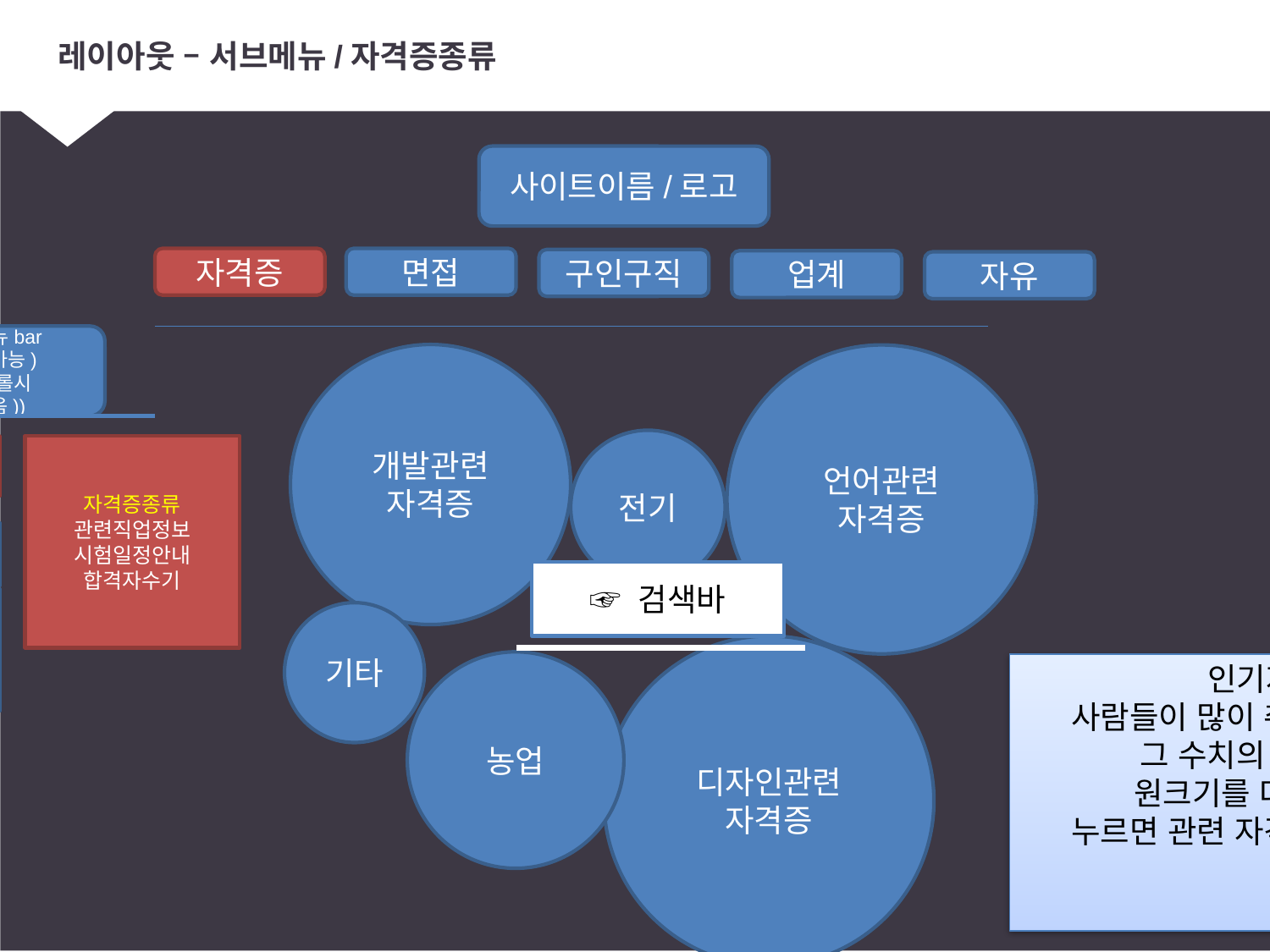

# 레이아웃 – 서브메뉴/자격증종류
사이트이름/로고
자격증
면접
구인구직
업계
자유
전체메뉴bar
(접기가능)
((스크롤시
따라옴))
개발관련
자격증
언어관련
자격증
전기
자격증
자격증종류
관련직업정보
시험일정안내
합격자수기
면접
☞ 검색바
구인/
기타
디자인관련
자격증
업계
농업
인기자격증,
사람들이 많이 취득하는 자격증을
그 수치의 크기에 따라
원크기를 다르게 적용함
누르면 관련 자격증설명으로 이동

자유
더 많은 자격증 알아보기